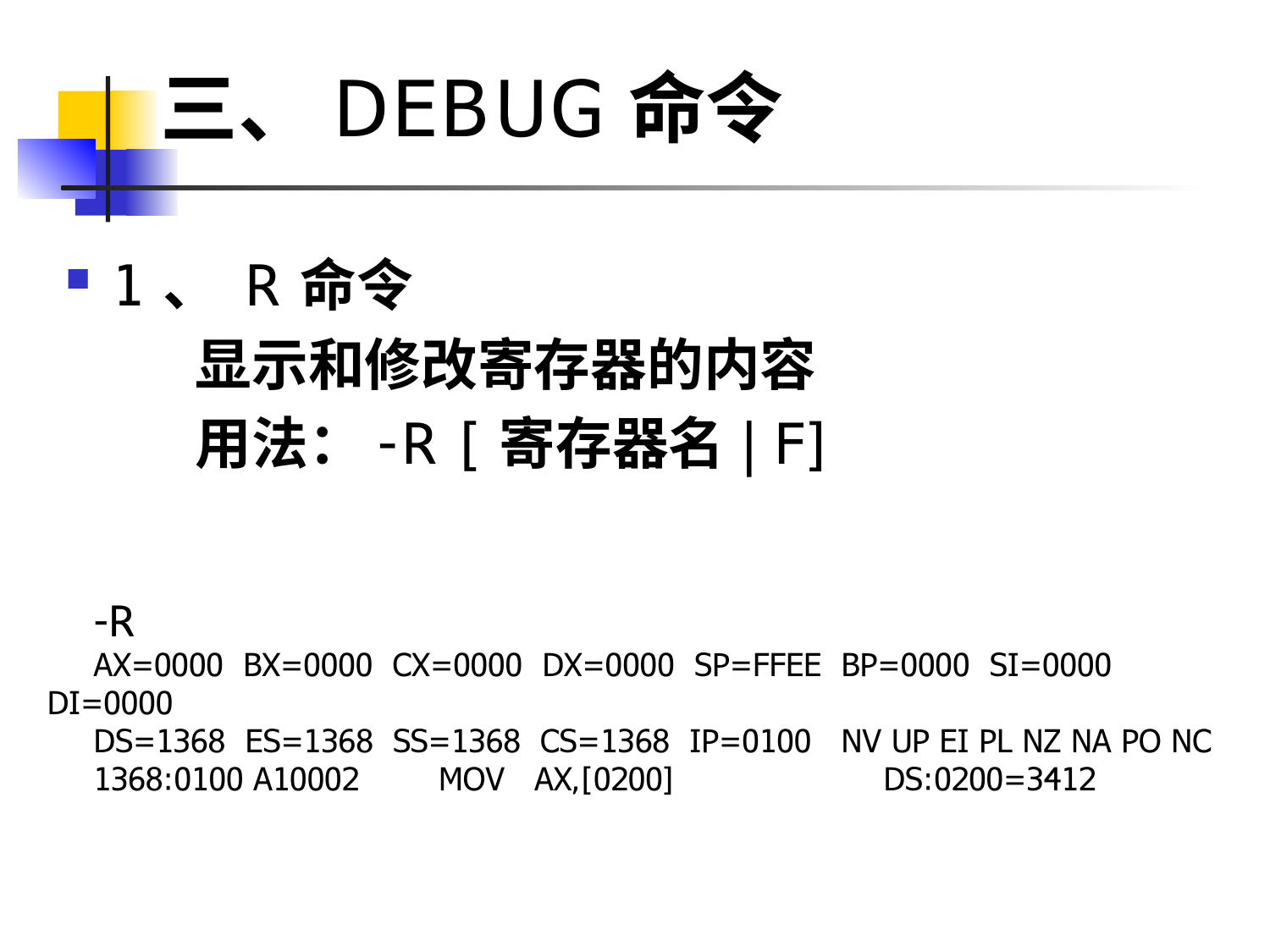

# 三、DEBUG命令
1、 R命令
         显示和修改寄存器的内容
         用法：-R [寄存器名|F]
-R
AX=0000  BX=0000  CX=0000  DX=0000  SP=FFEE  BP=0000  SI=0000  DI=0000
DS=1368  ES=1368  SS=1368  CS=1368  IP=0100   NV UP EI PL NZ NA PO NC
1368:0100 A10002        MOV   AX,[0200]                     DS:0200=3412